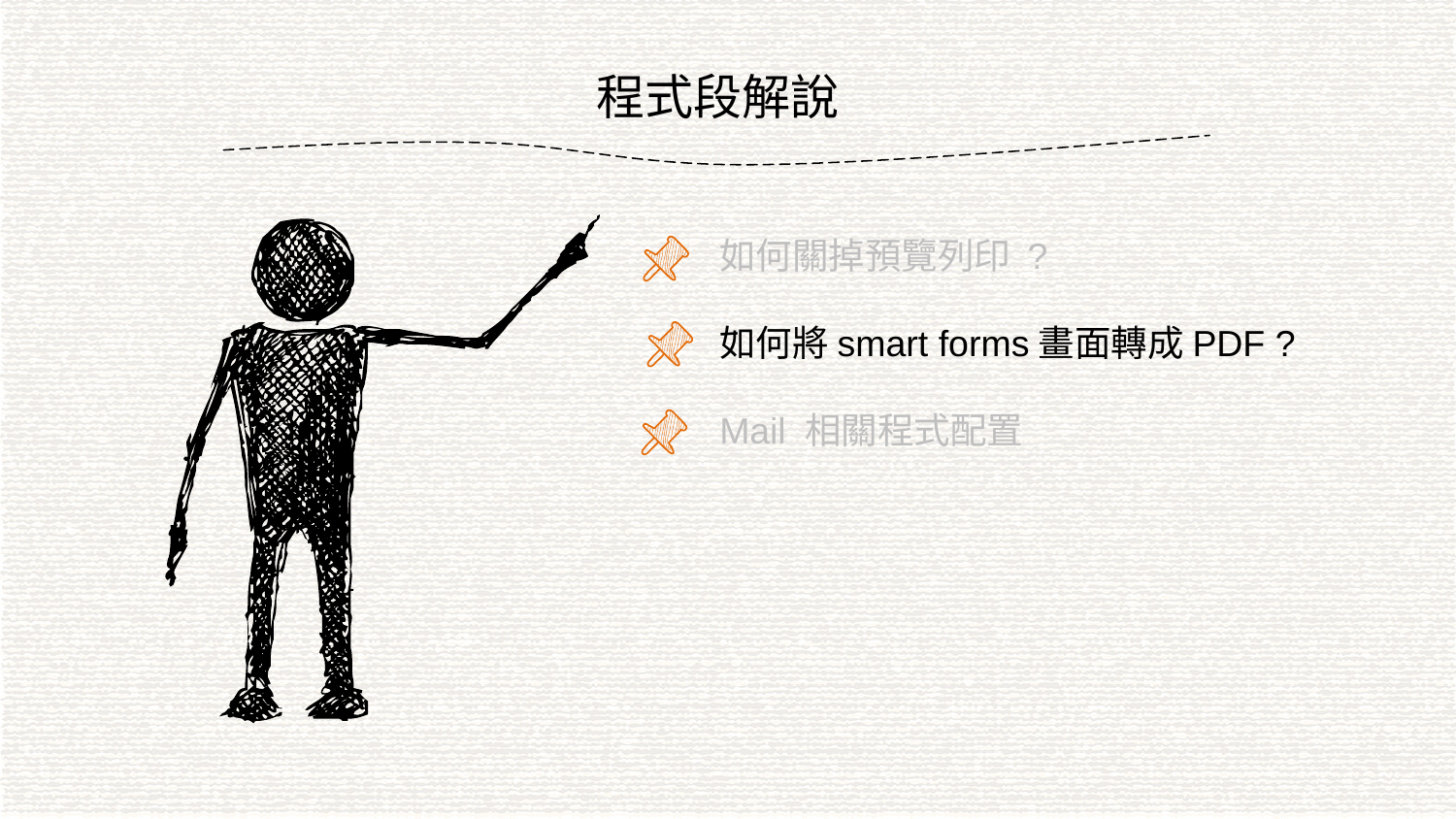

程式段解說

如何關掉預覽列印 ?

如何將smart forms畫面轉成PDF ?

Mail 相關程式配置